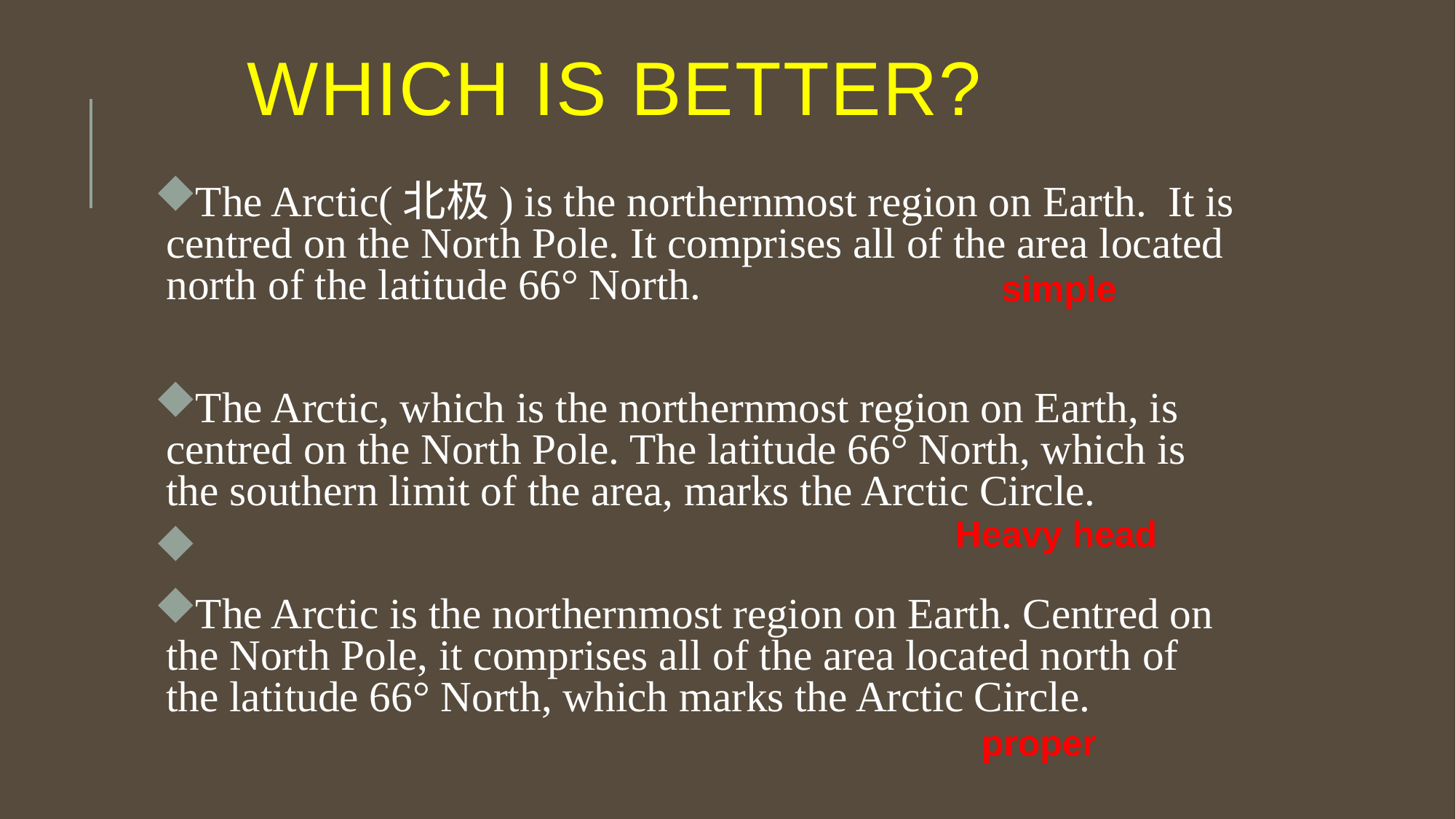

# Which is better?
The Arctic(北极) is the northernmost region on Earth.  It is centred on the North Pole. It comprises all of the area located north of the latitude 66° North.

The Arctic, which is the northernmost region on Earth, is centred on the North Pole. The latitude 66° North, which is the southern limit of the area, marks the Arctic Circle.

The Arctic is the northernmost region on Earth. Centred on the North Pole, it comprises all of the area located north of the latitude 66° North, which marks the Arctic Circle.

simple
Heavy head
proper